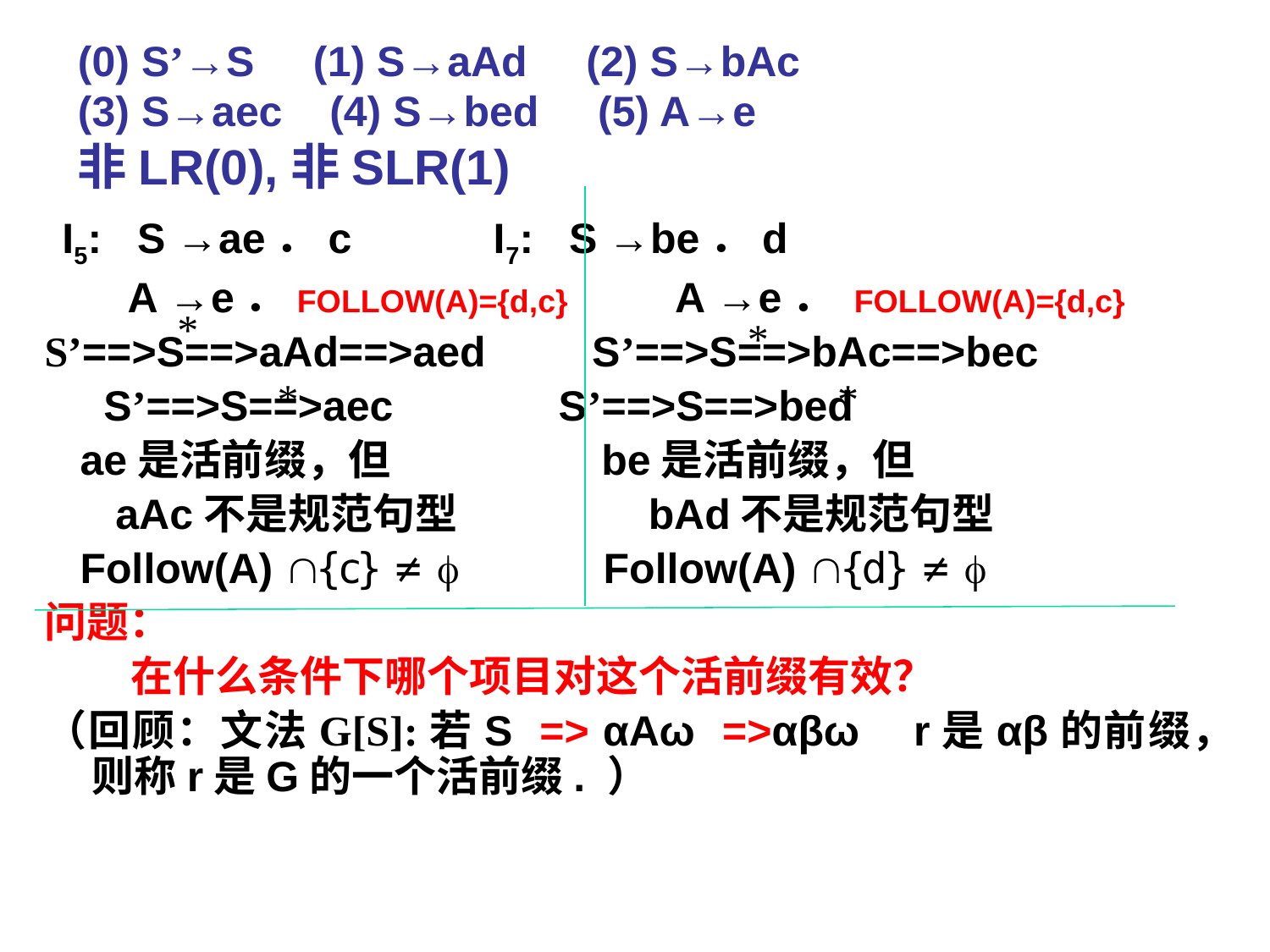

# (0) S’→S     (1) S→aAd     (2) S→bAc (3) S→aec    (4) S→bed     (5) A→e 非LR(0),非SLR(1)
 I5:   S →ae．c            I7:   S →be．d
       A →e．FOLLOW(A)={d,c}            A →e． FOLLOW(A)={d,c}
S’==>S==>aAd==>aed         S’==>S==>bAc==>bec
     S’==>S==>aec              S’==>S==>bed
   ae是活前缀，但                     be是活前缀，但
      aAc不是规范句型                   bAd不是规范句型
   Follow(A) ∩{c} ≠ φ           Follow(A) ∩{d} ≠ φ
问题：
        在什么条件下哪个项目对这个活前缀有效？
（回顾：文法G[S]:若S  => αAω  =>αβω    r是αβ的前缀，则称r是G的一个活前缀. ）

*
*
*
*
86